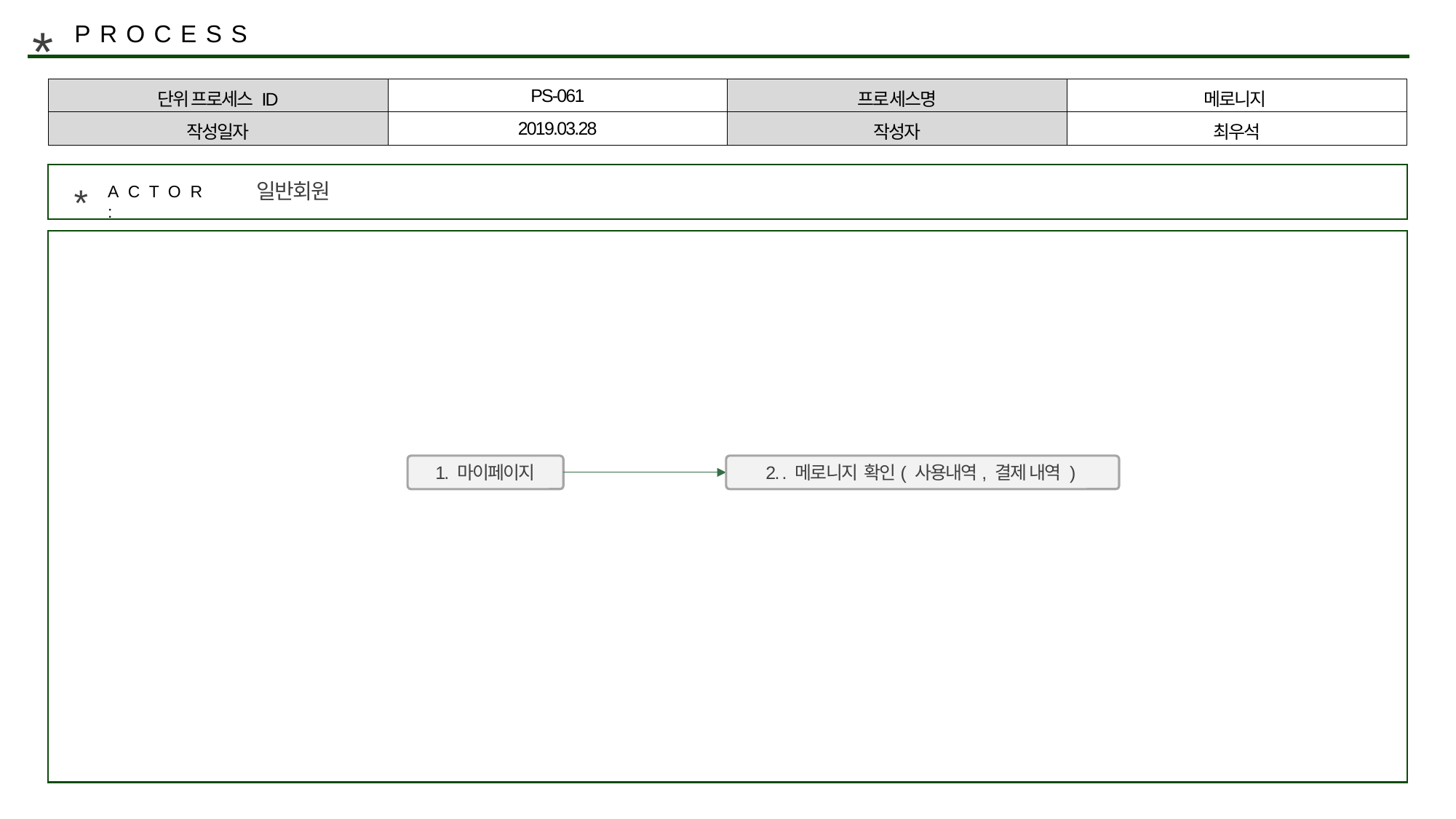

*
PROCESS
| 단위 프로세스 ID | PS-061 | 프로세스명 | 메로니지 |
| --- | --- | --- | --- |
| 작성일자 | 2019.03.28 | 작성자 | 최우석 |

일반회원
*
ACTOR :

1. 마이페이지
2. . 메로니지  확인( 사용내역, 결제 내역 )